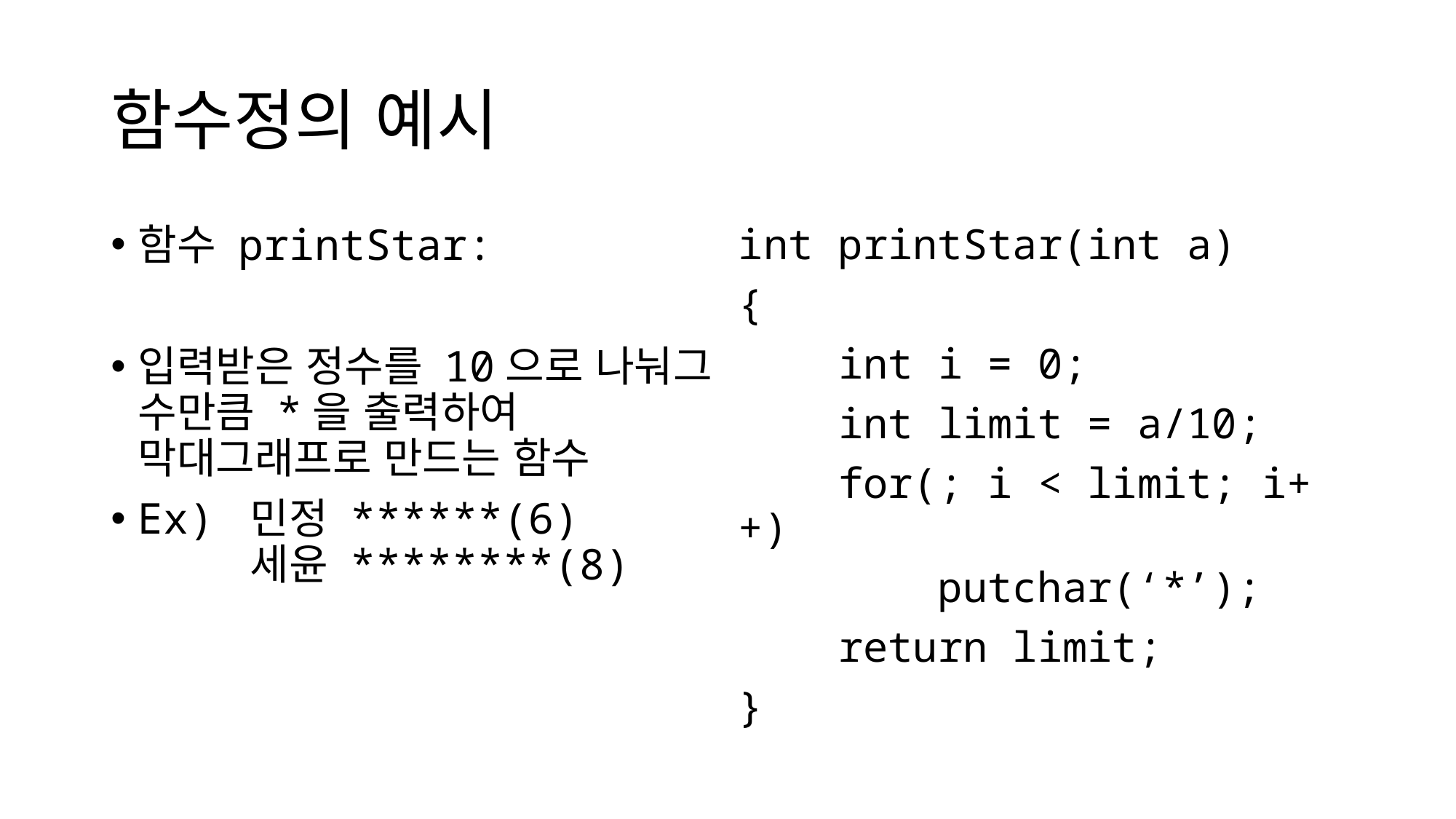

# 함수정의 예시
함수 printStar:

입력받은 정수를 10으로 나눠그 수만큼 *을 출력하여 막대그래프로 만드는 함수
Ex) 민정 ******(6)
    세윤 ********(8)

int printStar(int a)
{
    int i = 0;
    int limit = a/10;
    for(; i < limit; i++)
        putchar(‘*’);
    return limit;
}